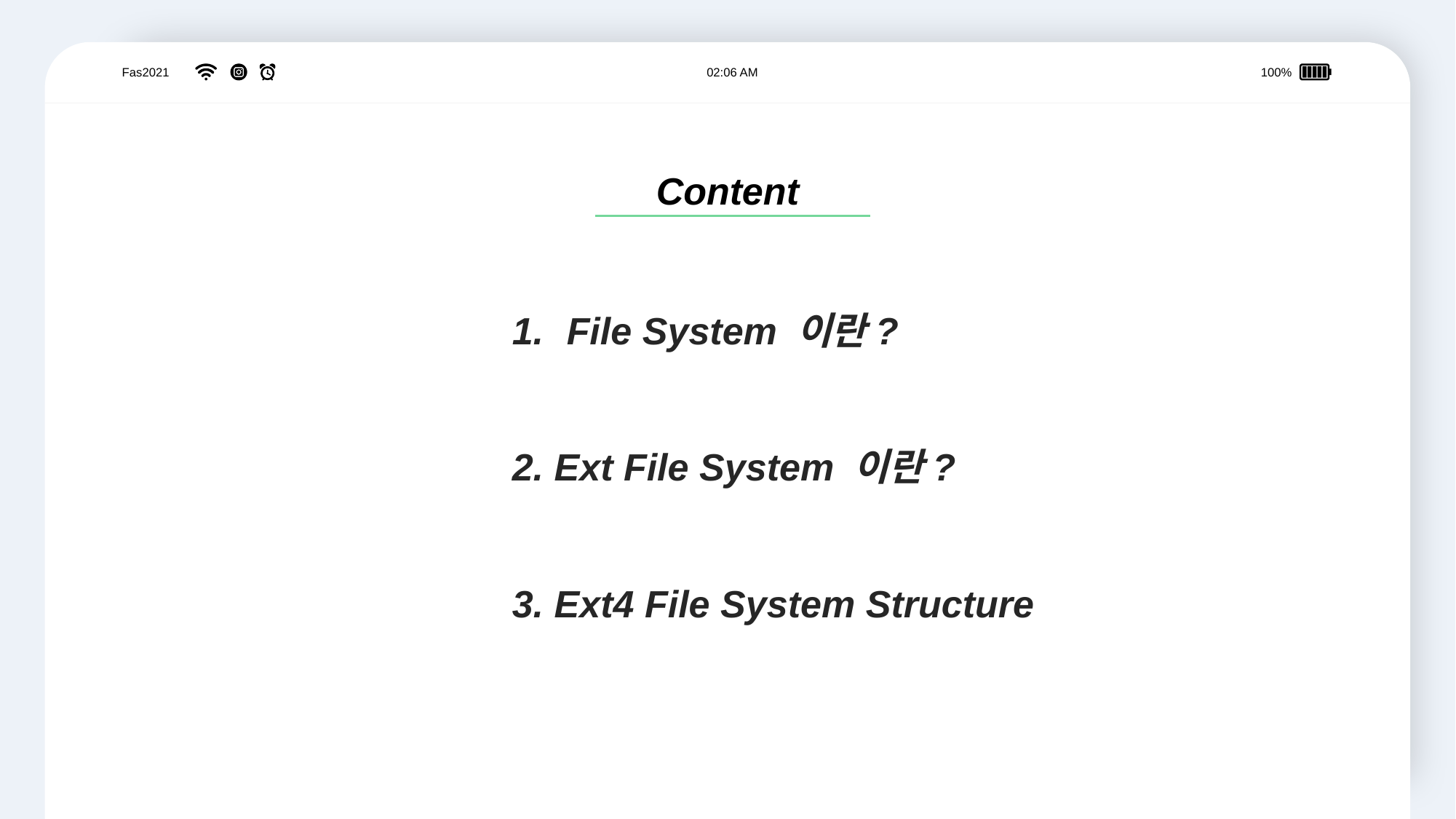

02:06 AM
100%

Fas2021
Content
File System 이란?

2. Ext File System 이란?

3. Ext4 File System Structure